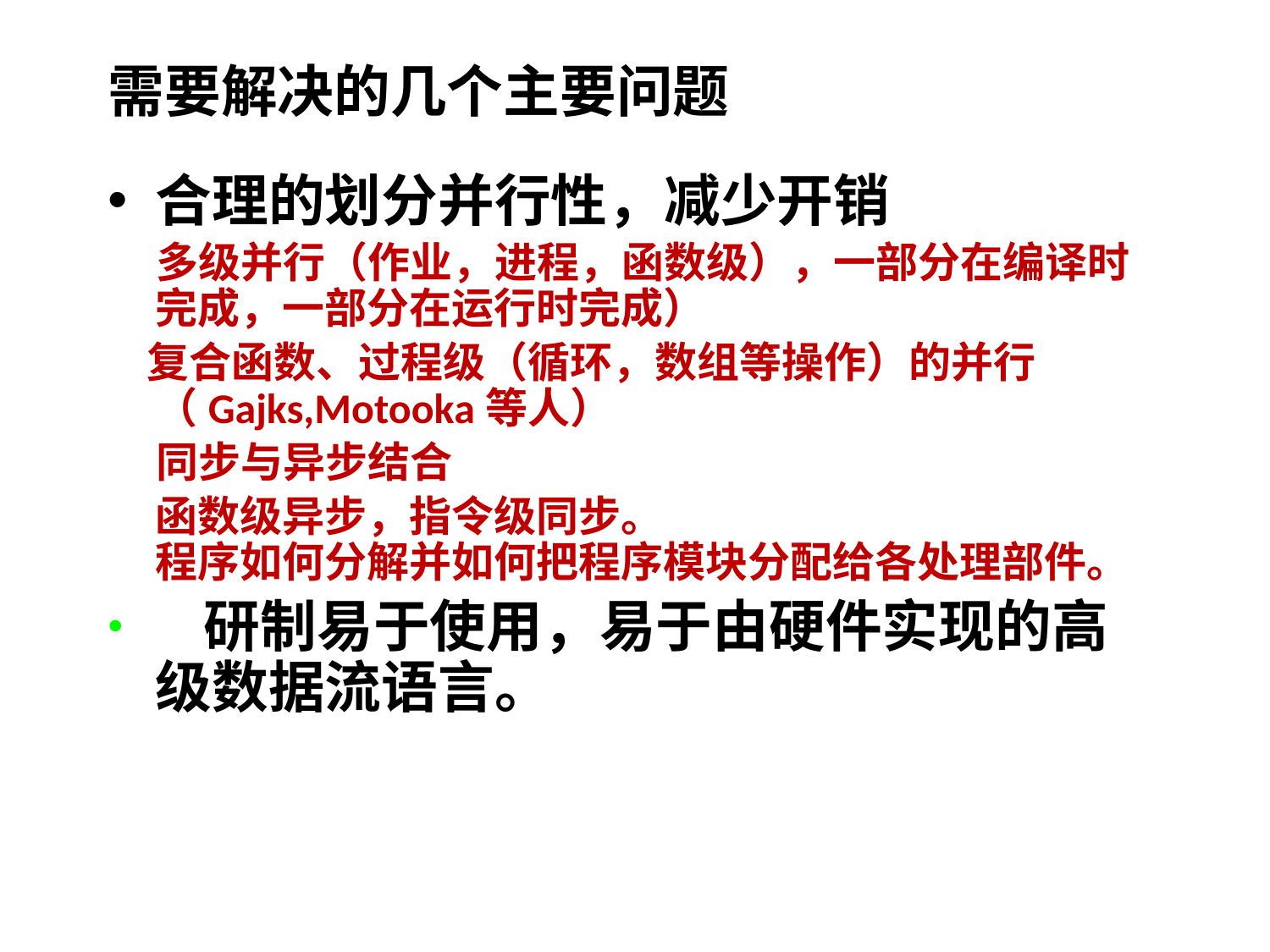

# 需要解决的几个主要问题
合理的划分并行性，减少开销
    多级并行（作业，进程，函数级），一部分在编译时完成，一部分在运行时完成）
   复合函数、过程级（循环，数组等操作）的并行（Gajks,Motooka等人）
    同步与异步结合
	函数级异步，指令级同步。
程序如何分解并如何把程序模块分配给各处理部件。
    研制易于使用，易于由硬件实现的高级数据流语言。